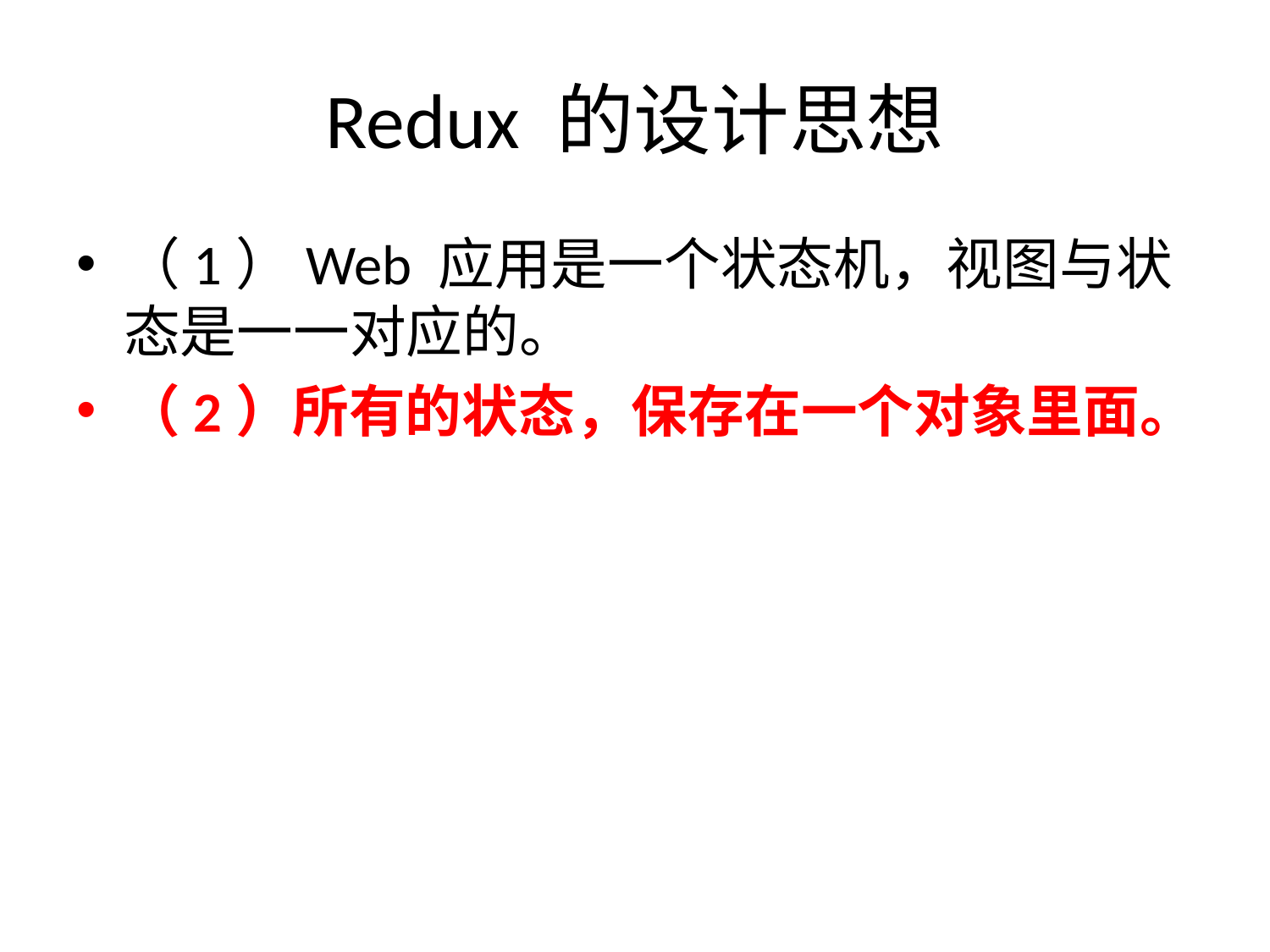

# Redux 的设计思想
（1）Web 应用是一个状态机，视图与状态是一一对应的。
（2）所有的状态，保存在一个对象里面。